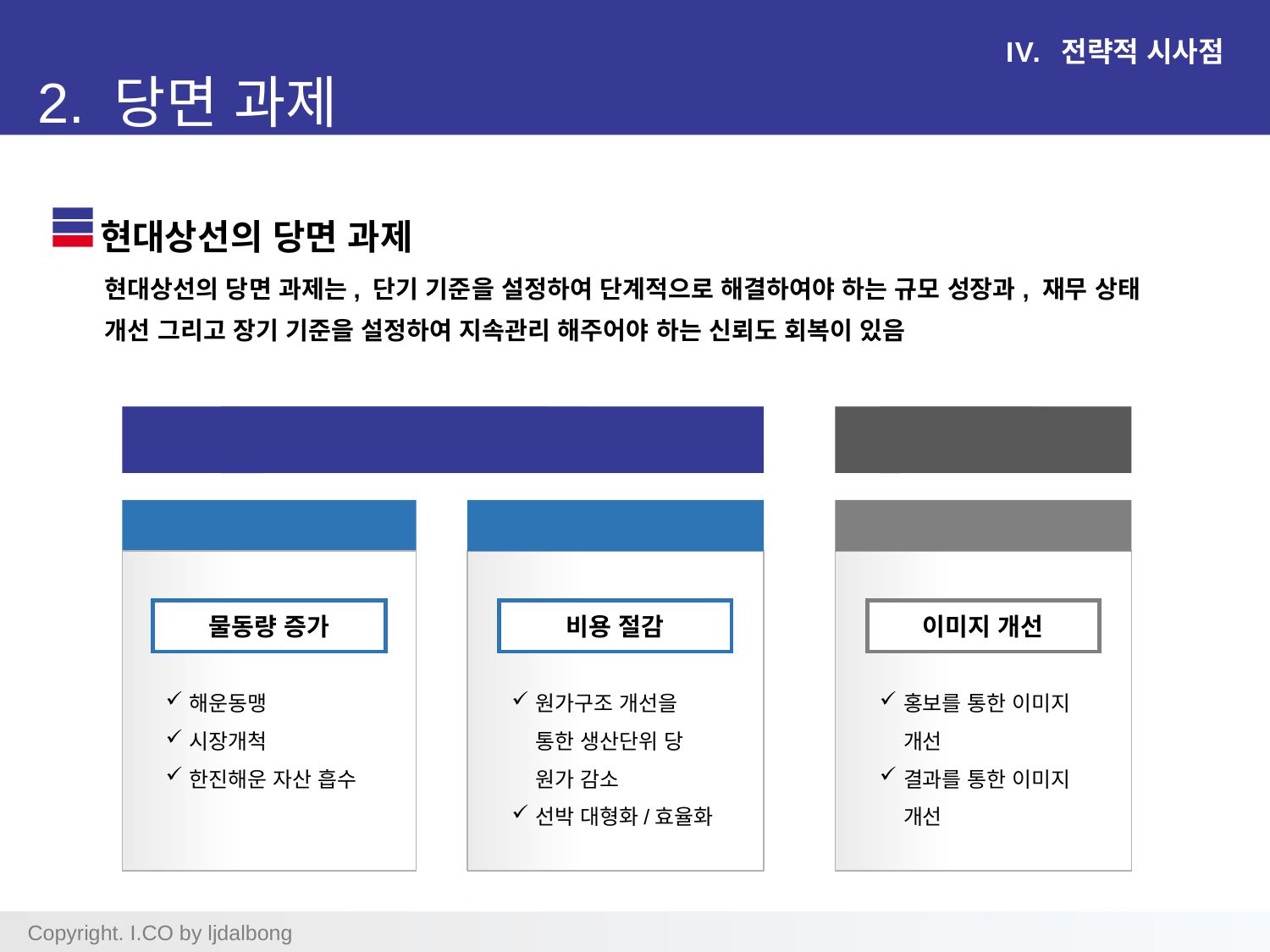

전략적 시사점
2. 당면 과제
현대상선의 당면 과제
현대상선의 당면 과제는, 단기 기준을 설정하여 단계적으로 해결하여야 하는 규모 성장과, 재무 상태 개선 그리고 장기 기준을 설정하여 지속관리 해주어야 하는 신뢰도 회복이 있음

단기 기준 당면과제
장기 기준 당면과제
규모 성장
재무 상태 개선
신뢰도 회복

물동량 증가
비용 절감
이미지 개선
해운동맹
시장개척
한진해운 자산 흡수
원가구조 개선을 통한 생산단위 당 원가 감소
선박 대형화/효율화
홍보를 통한 이미지 개선
결과를 통한 이미지 개선